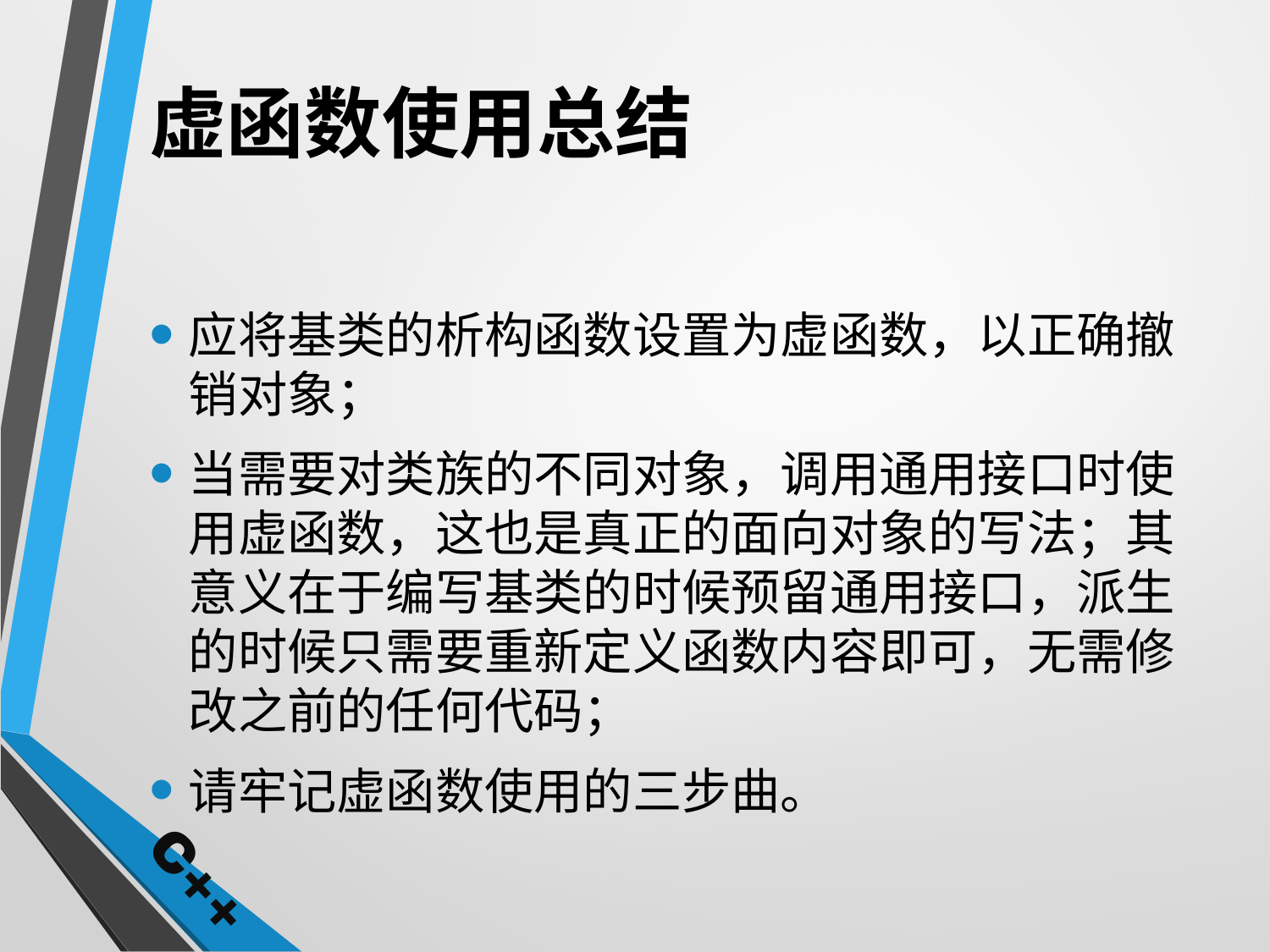

# 虚函数使用总结
应将基类的析构函数设置为虚函数，以正确撤销对象；
当需要对类族的不同对象，调用通用接口时使用虚函数，这也是真正的面向对象的写法；其意义在于编写基类的时候预留通用接口，派生的时候只需要重新定义函数内容即可，无需修改之前的任何代码；
请牢记虚函数使用的三步曲。